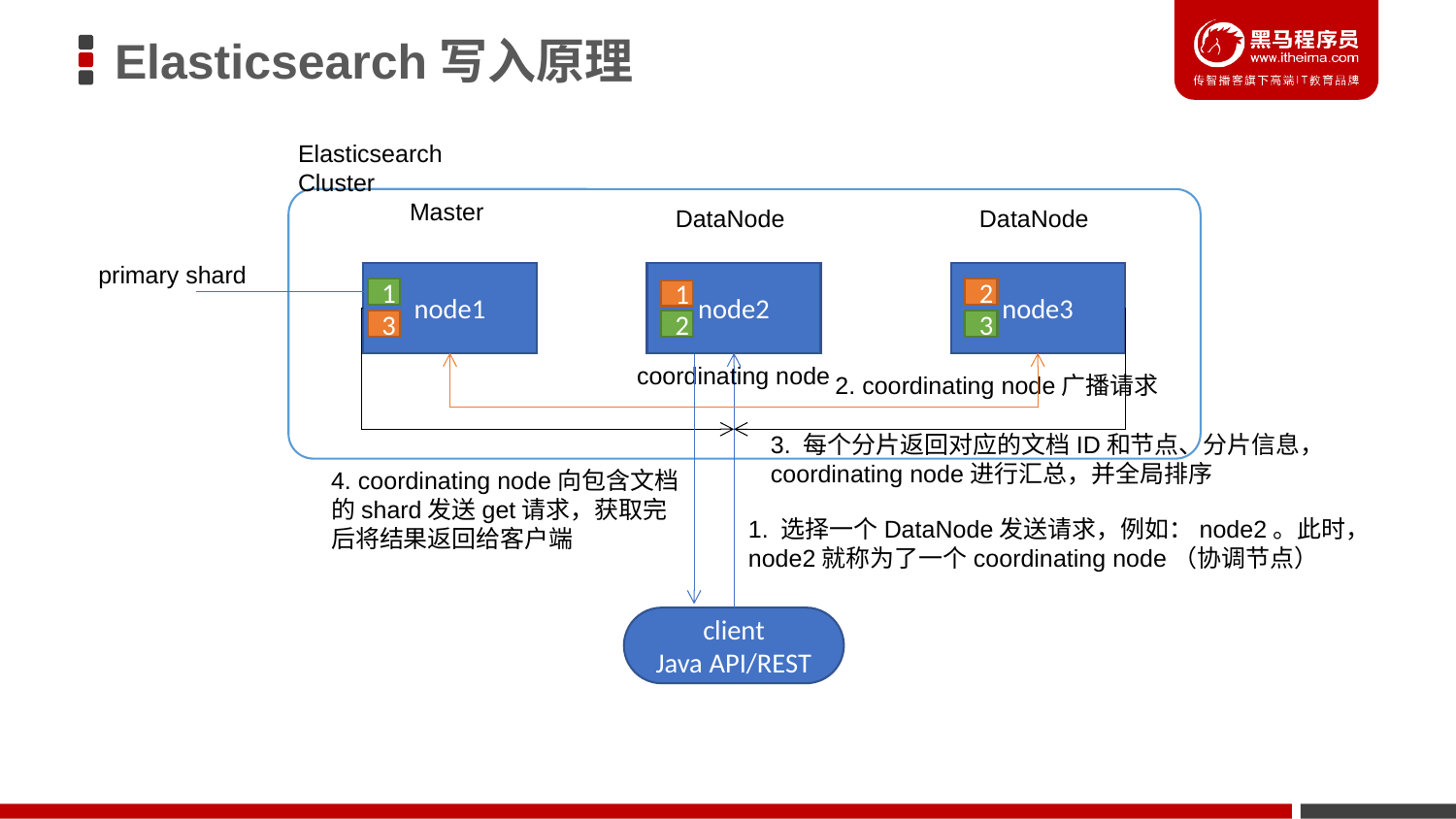

# Elasticsearch写入原理
Elasticsearch Cluster

Master
DataNode
DataNode
primary shard
node1
node2
node3
1
2
1
3
2
3
coordinating node
2. coordinating node广播请求
3. 每个分片返回对应的文档ID和节点、分片信息，coordinating node进行汇总，并全局排序
4. coordinating node向包含文档的shard发送get请求，获取完后将结果返回给客户端
1. 选择一个DataNode发送请求，例如：node2。此时，node2就称为了一个coordinating node（协调节点）
client
Java API/REST